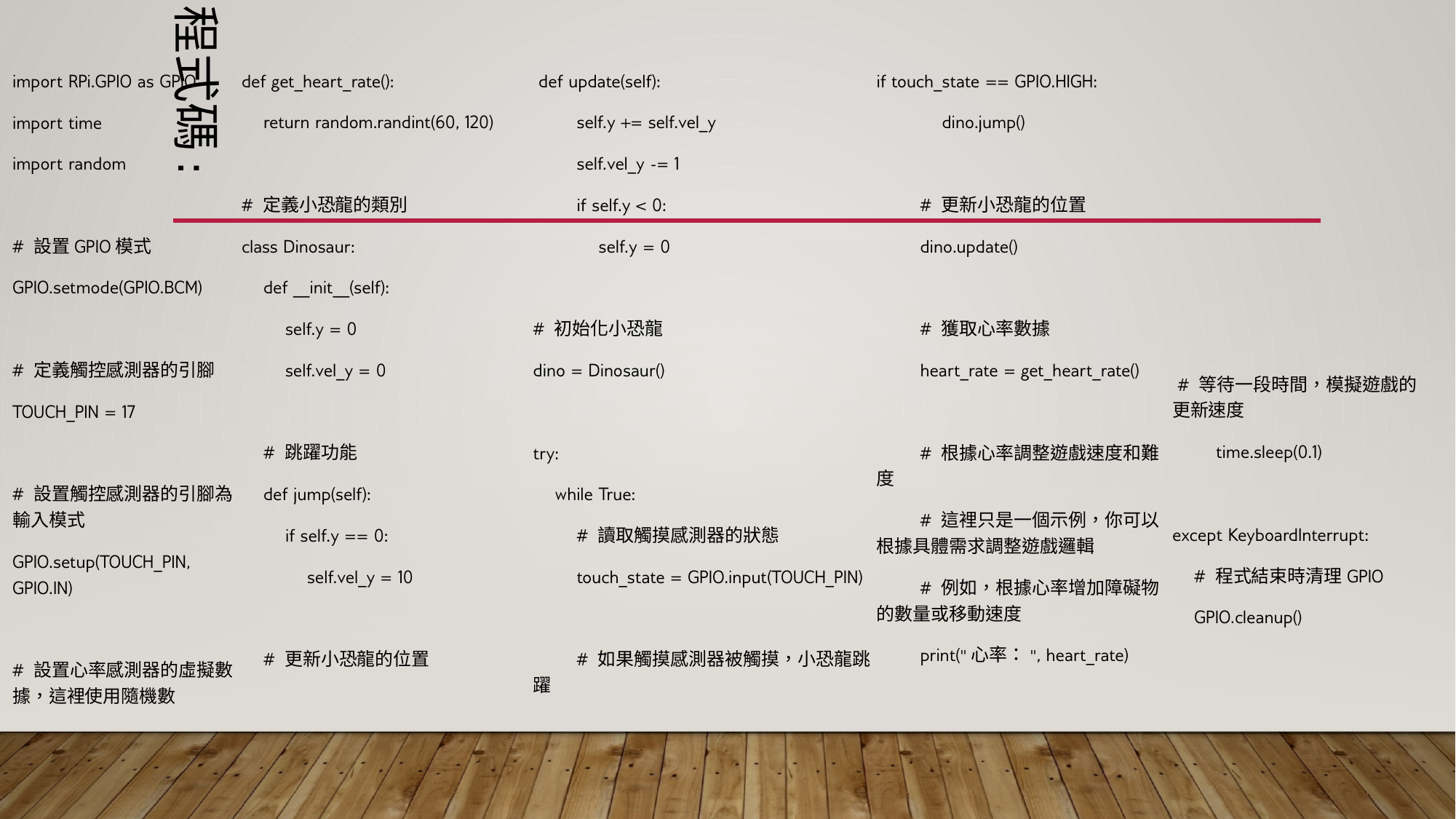

# 程式碼:

import RPi.GPIO as GPIO
import time
import random

# 設置GPIO模式
GPIO.setmode(GPIO.BCM)

# 定義觸控感測器的引腳
TOUCH_PIN = 17

# 設置觸控感測器的引腳為輸入模式
GPIO.setup(TOUCH_PIN, GPIO.IN)

# 設置心率感測器的虛擬數據，這裡使用隨機數
def get_heart_rate():
    return random.randint(60, 120)

# 定義小恐龍的類別
class Dinosaur:
    def __init__(self):
        self.y = 0
        self.vel_y = 0

    # 跳躍功能
    def jump(self):
        if self.y == 0:
            self.vel_y = 10

    # 更新小恐龍的位置
 def update(self):
        self.y += self.vel_y
        self.vel_y -= 1
        if self.y < 0:
            self.y = 0

# 初始化小恐龍
dino = Dinosaur()

try:
    while True:
        # 讀取觸摸感測器的狀態
        touch_state = GPIO.input(TOUCH_PIN)

        # 如果觸摸感測器被觸摸，小恐龍跳躍

if touch_state == GPIO.HIGH:
            dino.jump()

        # 更新小恐龍的位置
        dino.update()

        # 獲取心率數據
        heart_rate = get_heart_rate()

        # 根據心率調整遊戲速度和難度
        # 這裡只是一個示例，你可以根據具體需求調整遊戲邏輯
        # 例如，根據心率增加障礙物的數量或移動速度
        print("心率：", heart_rate)

 # 等待一段時間，模擬遊戲的更新速度
        time.sleep(0.1)

except KeyboardInterrupt:
    # 程式結束時清理GPIO
    GPIO.cleanup()